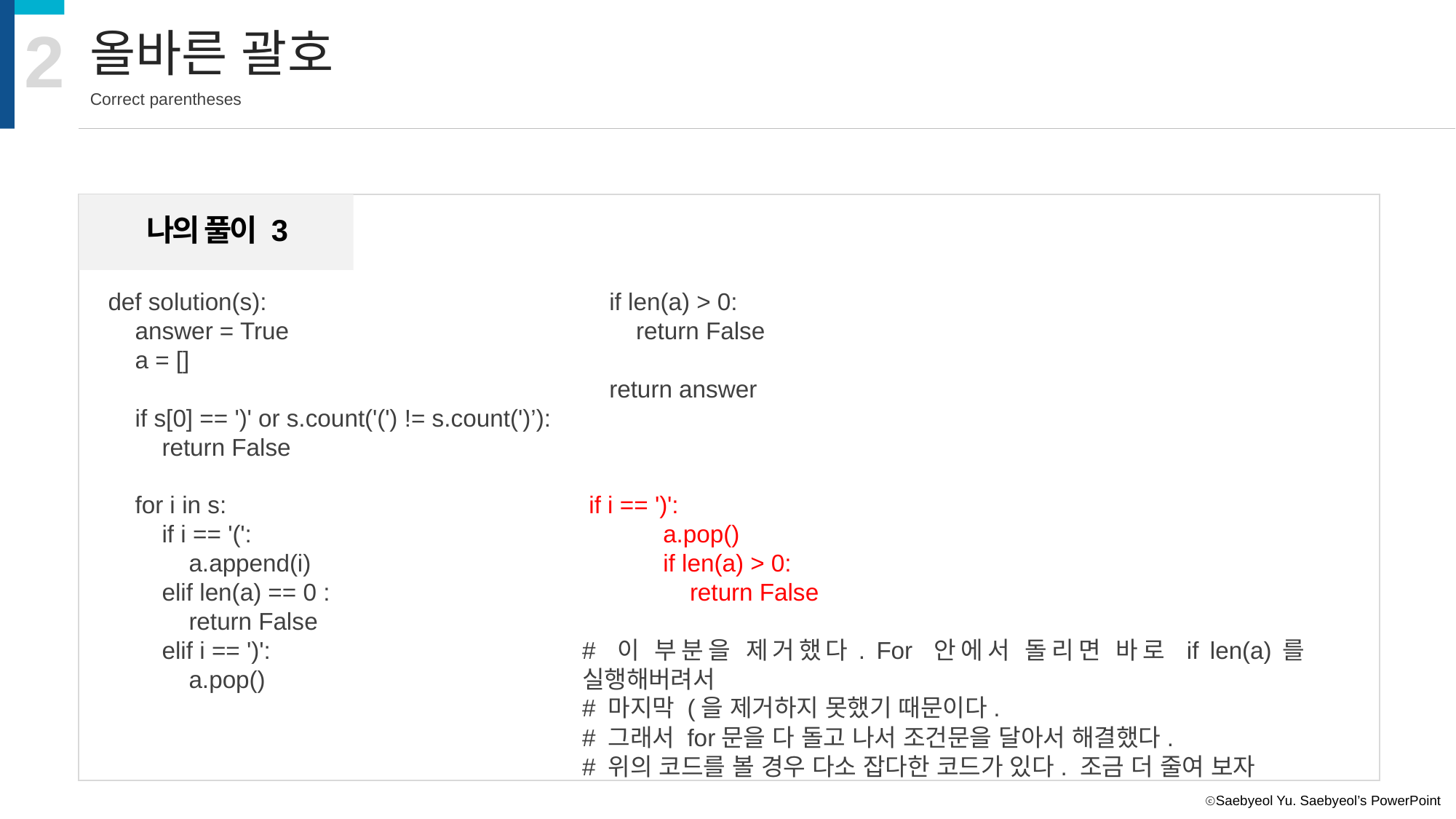

2
올바른 괄호
Correct parentheses

나의 풀이 3
def solution(s):
    answer = True
    a = []

    if s[0] == ')' or s.count('(') != s.count(')’):
        return False

    for i in s:
        if i == '(':
            a.append(i)
        elif len(a) == 0 :
            return False
        elif i == ')':
            a.pop()
    if len(a) > 0:
        return False

    return answer
 if i == ')':
            a.pop()
            if len(a) > 0:
                return False

# 이 부분을 제거했다. For 안에서 돌리면 바로 if len(a)를 실행해버려서
# 마지막 (을 제거하지 못했기 때문이다.
# 그래서 for문을 다 돌고 나서 조건문을 달아서 해결했다.
# 위의 코드를 볼 경우 다소 잡다한 코드가 있다. 조금 더 줄여 보자